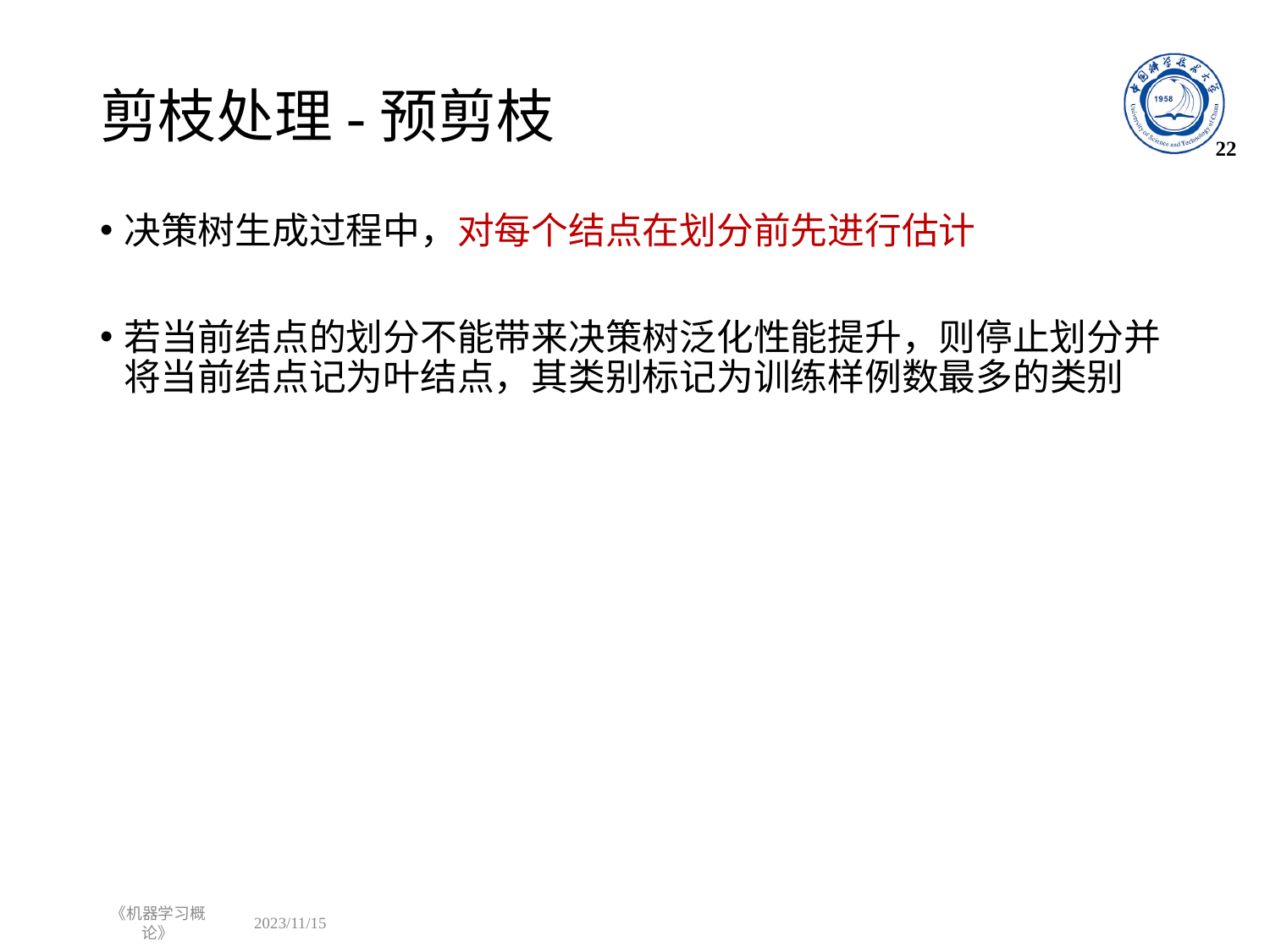

# 剪枝处理-预剪枝
22
决策树生成过程中，对每个结点在划分前先进行估计

若当前结点的划分不能带来决策树泛化性能提升，则停止划分并将当前结点记为叶结点，其类别标记为训练样例数最多的类别

《机器学习概论》
2023/11/15